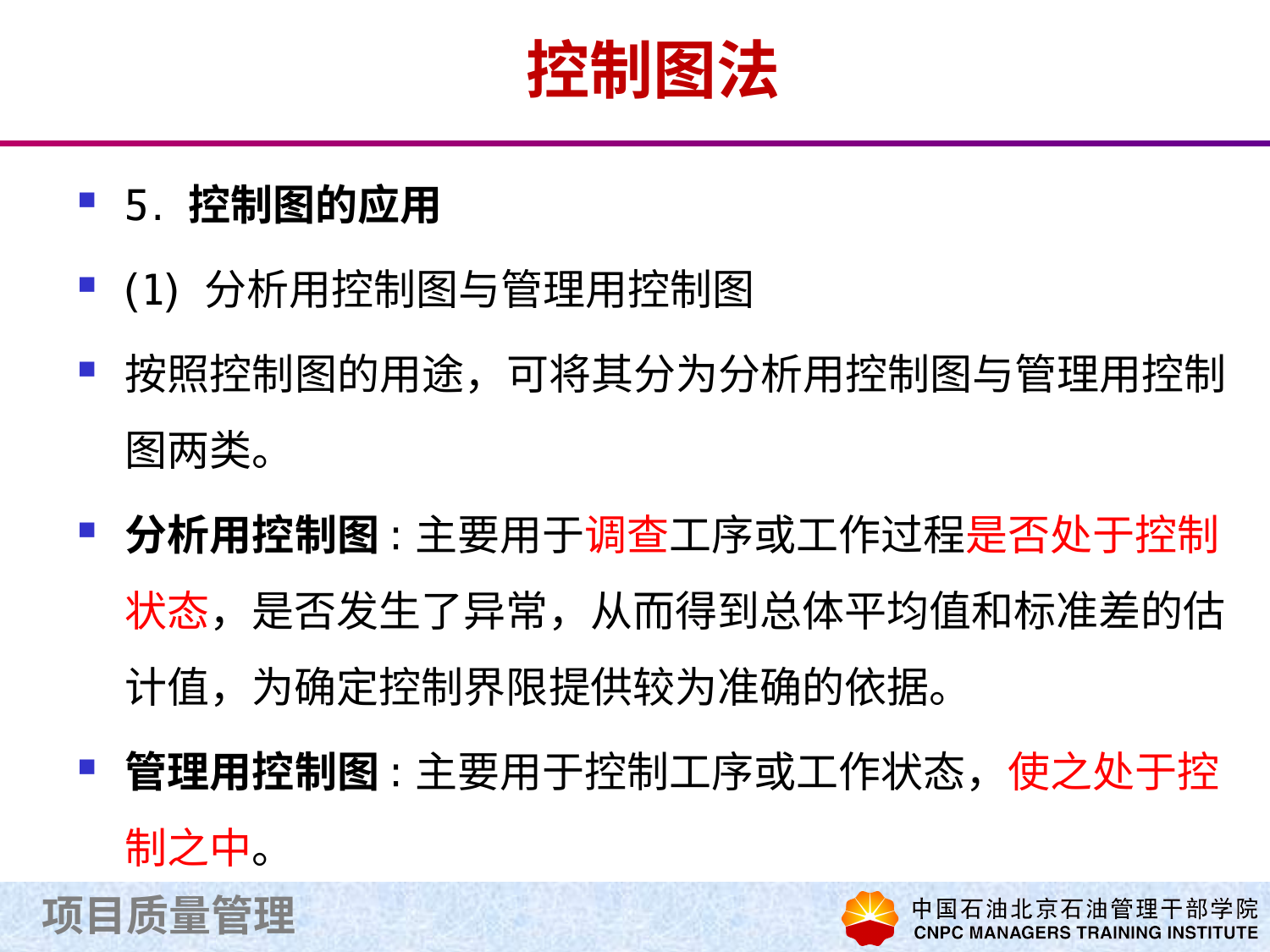

# 控制图法
5. 控制图的应用
(1) 分析用控制图与管理用控制图
按照控制图的用途，可将其分为分析用控制图与管理用控制图两类。
分析用控制图:主要用于调查工序或工作过程是否处于控制状态，是否发生了异常，从而得到总体平均值和标准差的估计值，为确定控制界限提供较为准确的依据。
管理用控制图:主要用于控制工序或工作状态，使之处于控制之中。